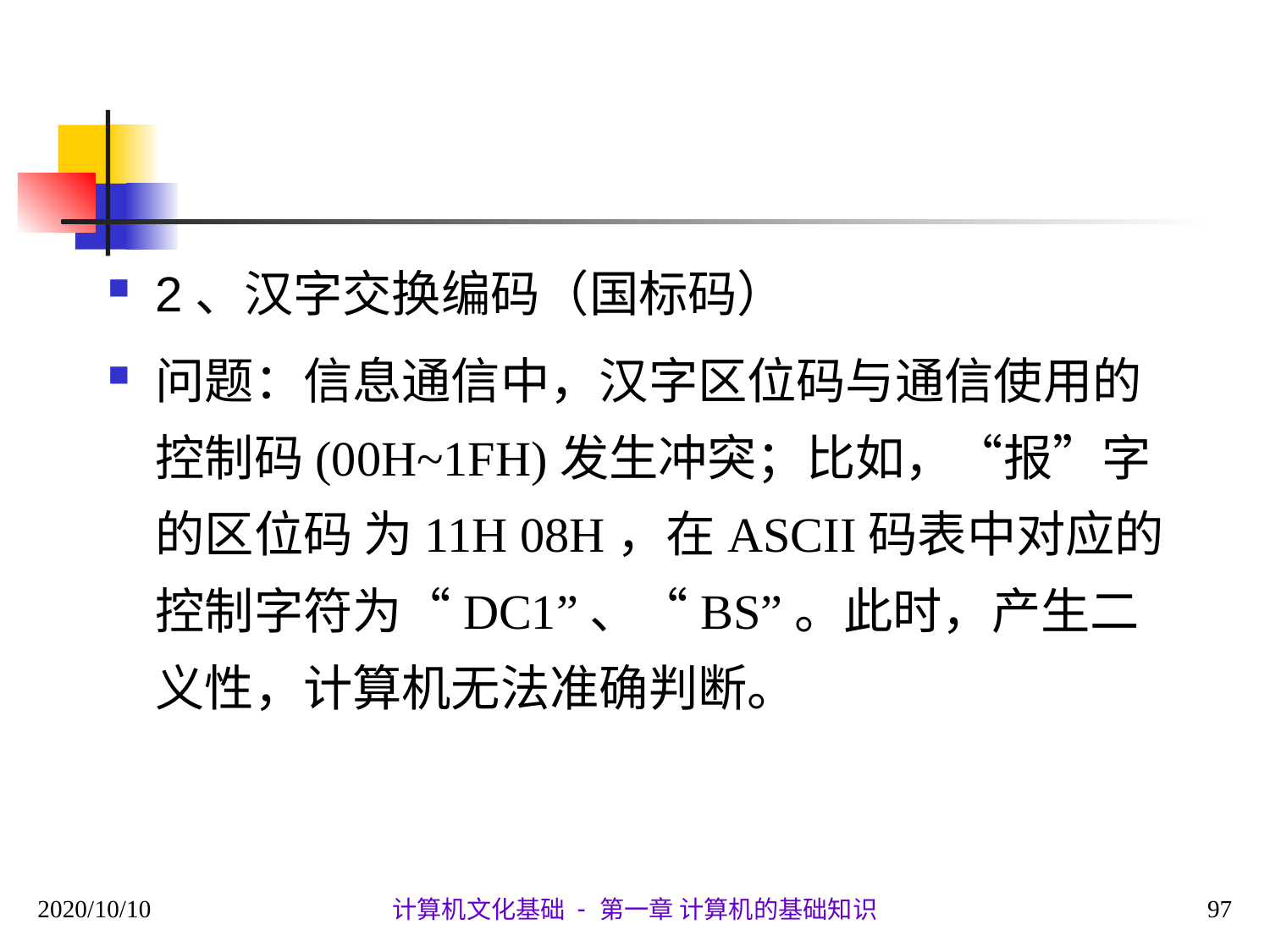

#
2、汉字交换编码（国标码）
问题：信息通信中，汉字区位码与通信使用的控制码(00H~1FH)发生冲突；比如，“报”字的区位码 为11H 08H，在ASCII码表中对应的控制字符为“DC1”、“BS”。此时，产生二义性，计算机无法准确判断。

2020/10/10
97
计算机文化基础 - 第一章 计算机的基础知识